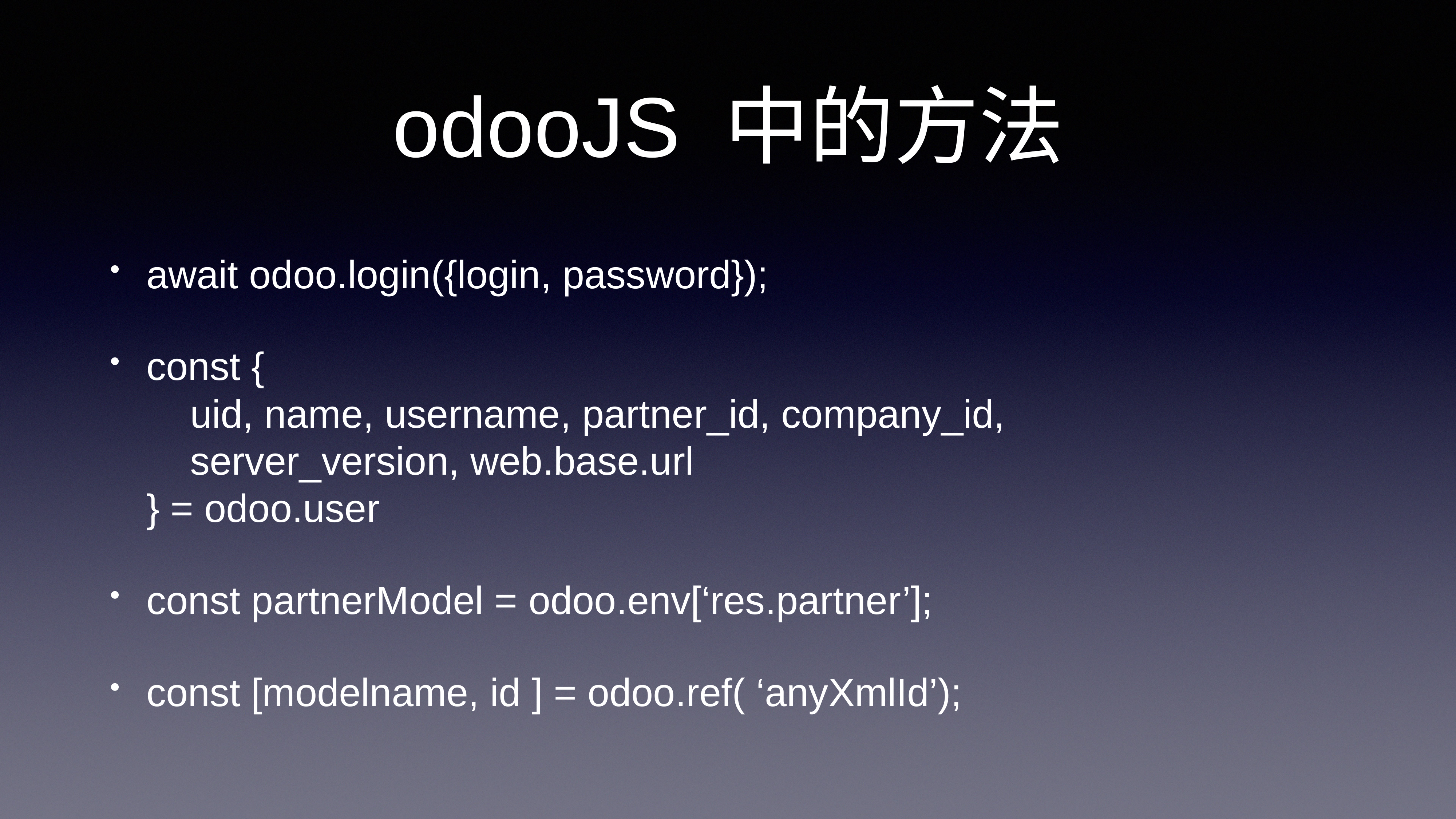

# odooJS 中的方法
await odoo.login({login, password});
const {
    uid, name, username, partner_id, company_id,
    server_version, web.base.url
} = odoo.user
const partnerModel = odoo.env[‘res.partner’];
const [modelname, id ] = odoo.ref( ‘anyXmlId’);